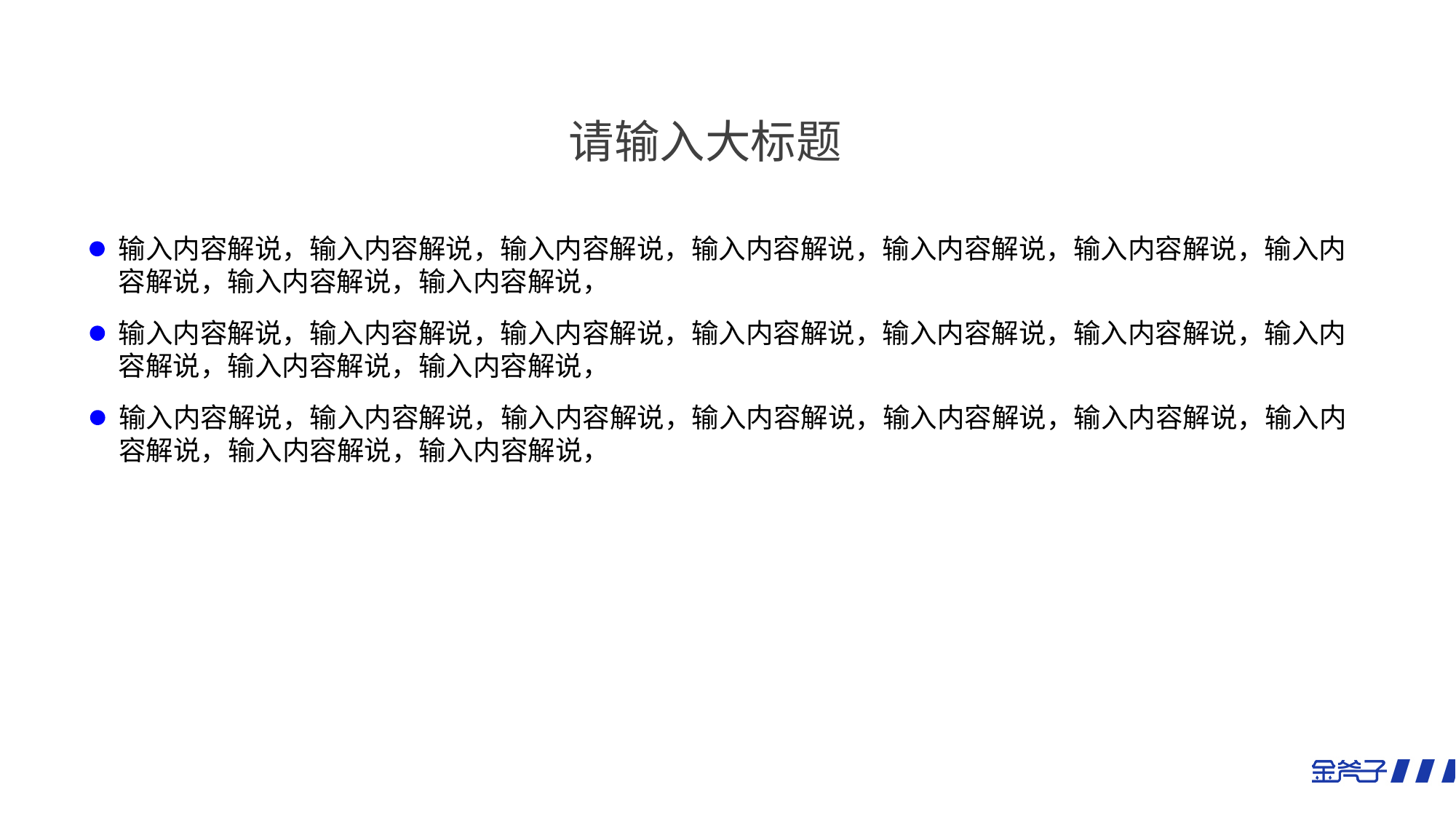

请输入大标题
输入内容解说，输入内容解说，输入内容解说，输入内容解说，输入内容解说，输入内容解说，输入内容解说，输入内容解说，输入内容解说，

输入内容解说，输入内容解说，输入内容解说，输入内容解说，输入内容解说，输入内容解说，输入内容解说，输入内容解说，输入内容解说，

输入内容解说，输入内容解说，输入内容解说，输入内容解说，输入内容解说，输入内容解说，输入内容解说，输入内容解说，输入内容解说，